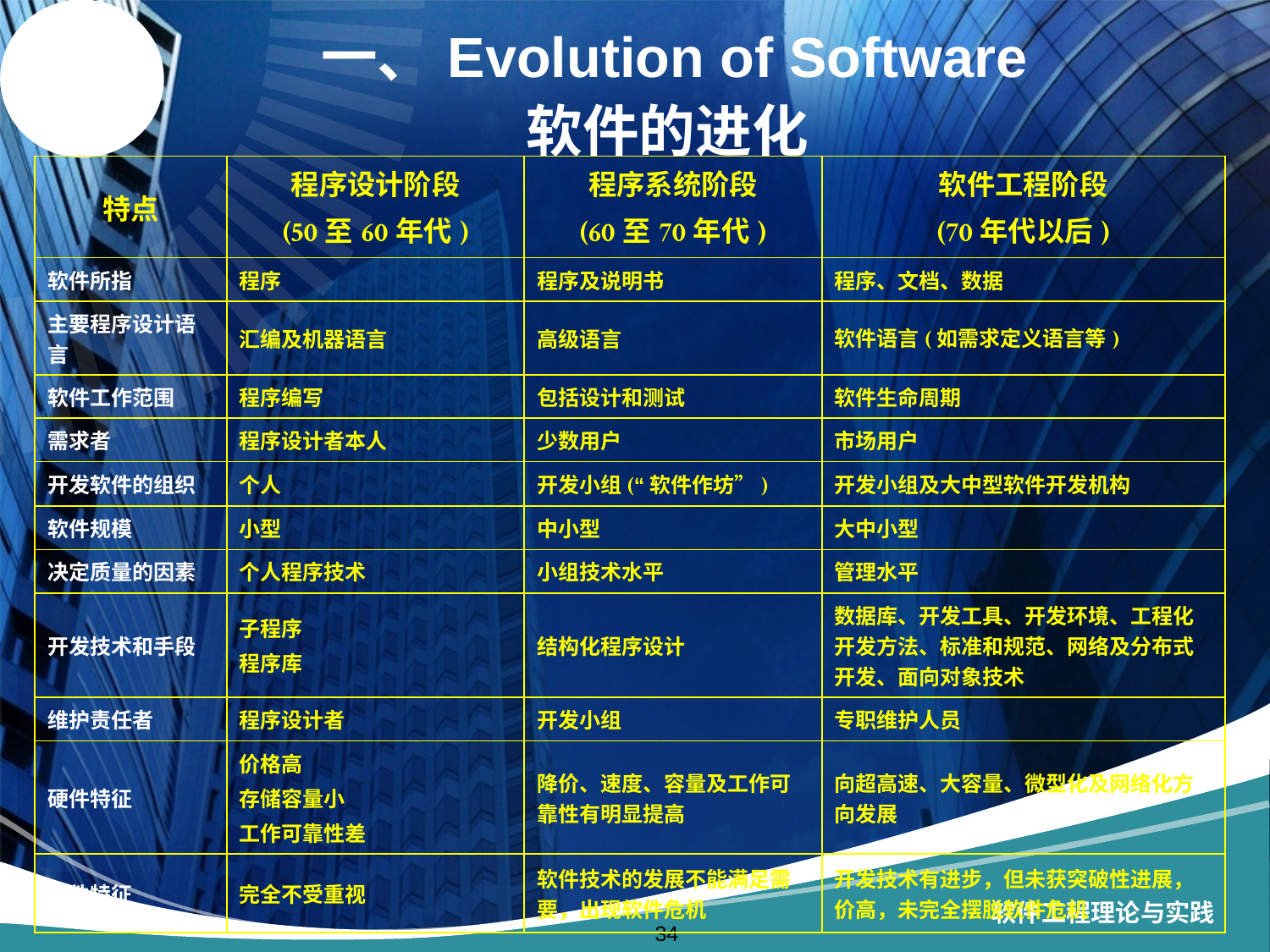

# 一、Evolution of Software 软件的进化
| 特点 | 程序设计阶段 (50至60年代) | 程序系统阶段 (60至70年代) | 软件工程阶段 (70年代以后) |
| --- | --- | --- | --- |
| 软件所指 | 程序 | 程序及说明书 | 程序、文档、数据 |
| 主要程序设计语言 | 汇编及机器语言 | 高级语言 | 软件语言(如需求定义语言等) |
| 软件工作范围 | 程序编写 | 包括设计和测试 | 软件生命周期 |
| 需求者 | 程序设计者本人 | 少数用户 | 市场用户 |
| 开发软件的组织 | 个人 | 开发小组(“软件作坊”) | 开发小组及大中型软件开发机构 |
| 软件规模 | 小型 | 中小型 | 大中小型 |
| 决定质量的因素 | 个人程序技术 | 小组技术水平 | 管理水平 |
| 开发技术和手段 | 子程序 程序库 | 结构化程序设计 | 数据库、开发工具、开发环境、工程化开发方法、标准和规范、网络及分布式开发、面向对象技术 |
| 维护责任者 | 程序设计者 | 开发小组 | 专职维护人员 |
| 硬件特征 | 价格高 存储容量小 工作可靠性差 | 降价、速度、容量及工作可靠性有明显提高 | 向超高速、大容量、微型化及网络化方向发展 |
| 软件特征 | 完全不受重视 | 软件技术的发展不能满足需要，出现软件危机 | 开发技术有进步，但未获突破性进展，价高，未完全摆脱软件危机 |
软件工程理论与实践
34